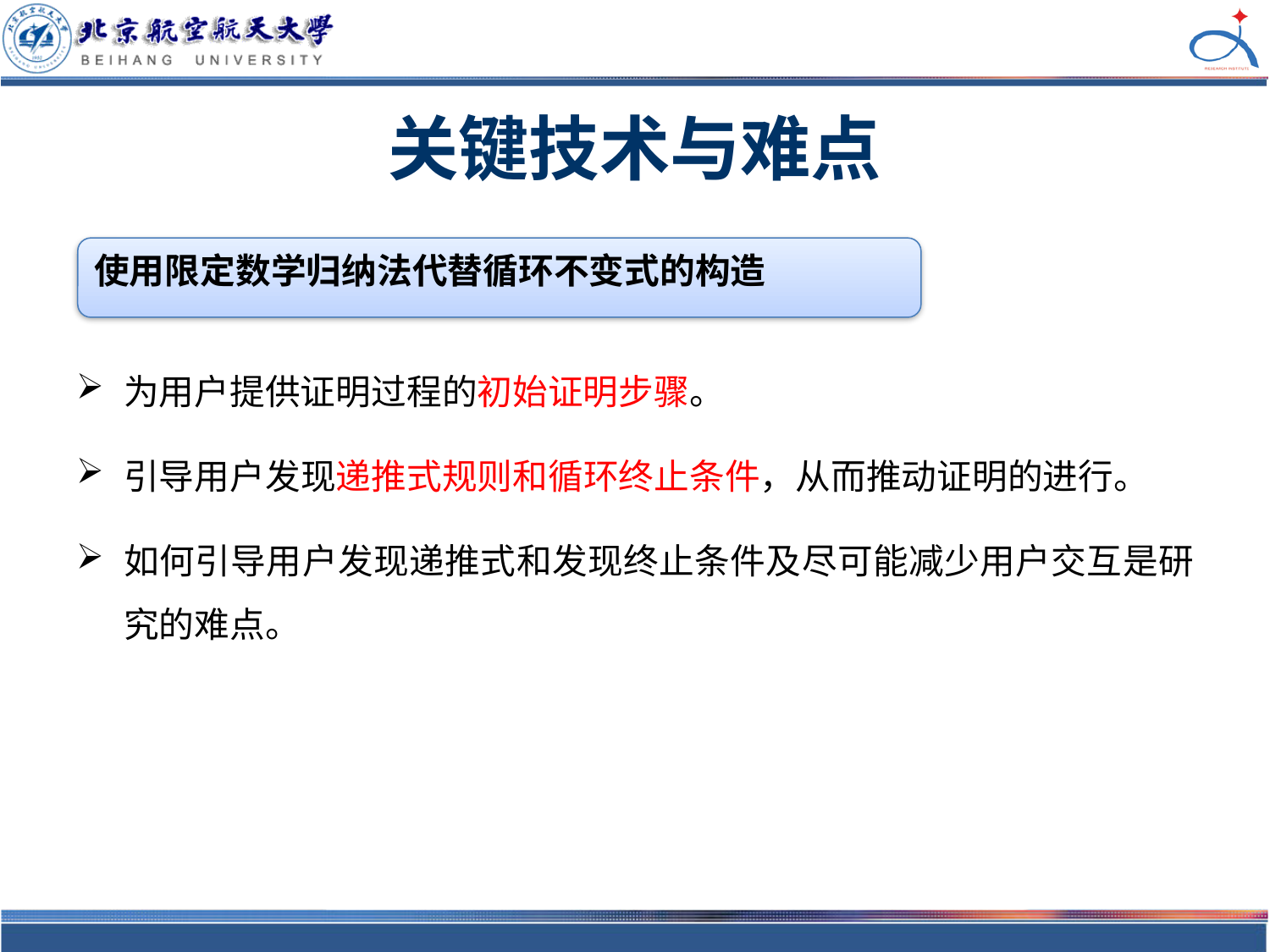

# 关键技术与难点

为用户提供证明过程的初始证明步骤。
引导用户发现递推式规则和循环终止条件，从而推动证明的进行。
如何引导用户发现递推式和发现终止条件及尽可能减少用户交互是研究的难点。

使用限定数学归纳法代替循环不变式的构造